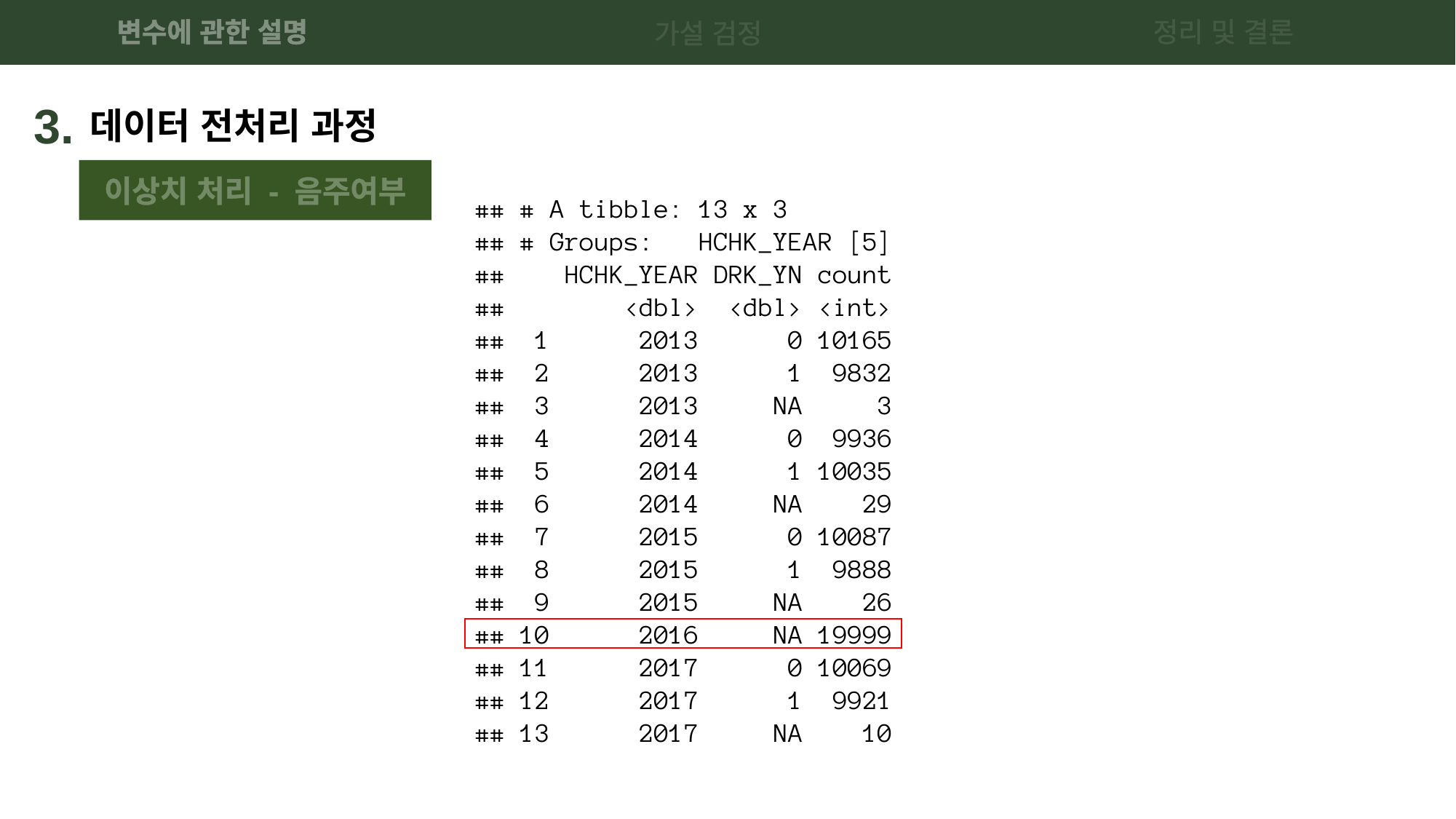

변수에 관한 설명
정리 및 결론
가설 검정
3.
데이터 전처리 과정
이상치 처리 - 음주여부
## # A tibble: 13 x 3 ## # Groups:   HCHK_YEAR [5] ##    HCHK_YEAR DRK_YN count ##        <dbl>  <dbl> <int> ##  1      2013      0 10165 ##  2      2013      1  9832 ##  3      2013     NA     3 ##  4      2014      0  9936 ##  5      2014      1 10035 ##  6      2014     NA    29 ##  7      2015      0 10087 ##  8      2015      1  9888 ##  9      2015     NA    26 ## 10      2016     NA 19999 ## 11      2017      0 10069 ## 12      2017      1  9921 ## 13      2017     NA    10